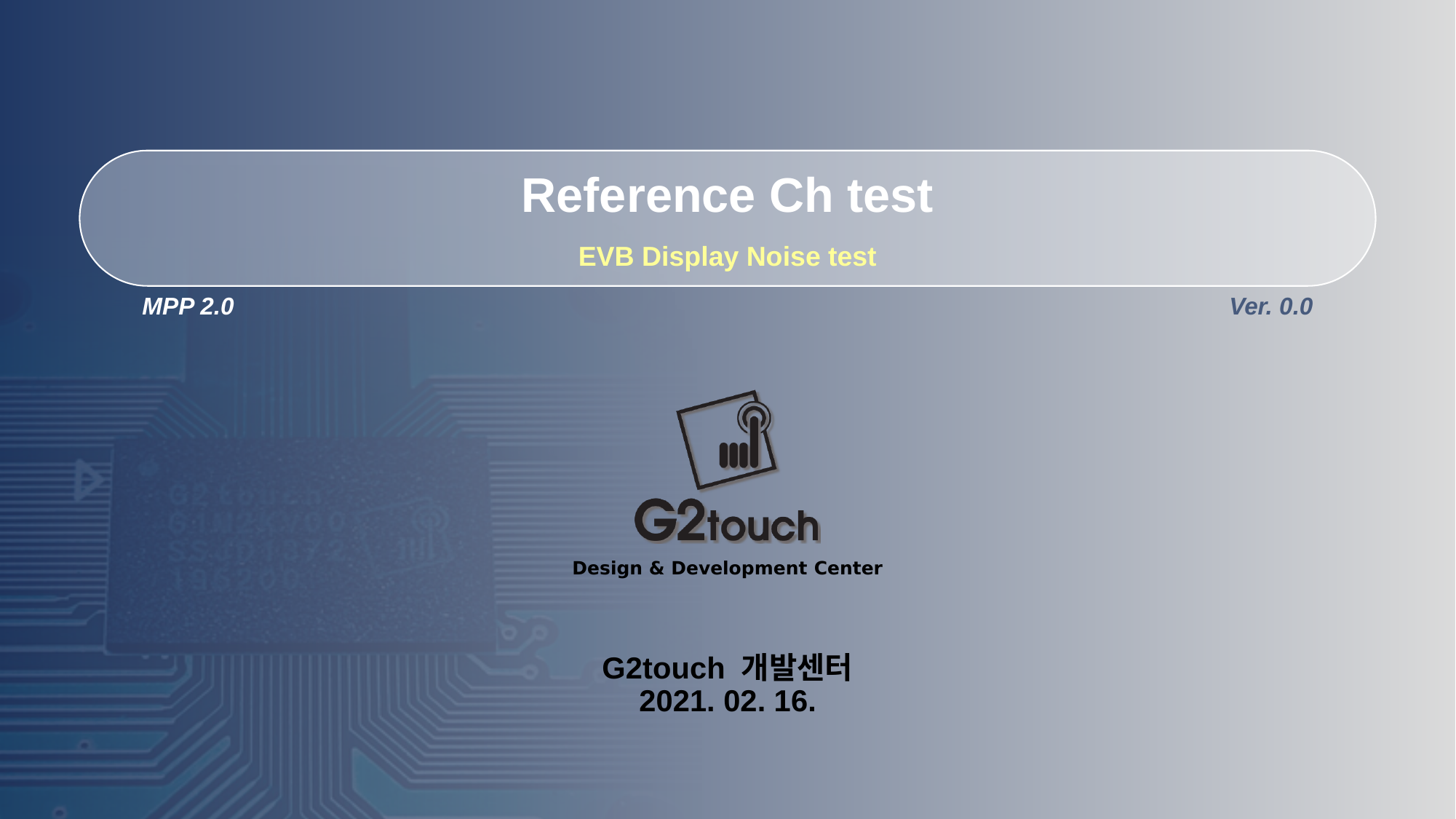

# Reference Ch test
EVB Display Noise test
MPP 2.0
Ver. 0.0
G2touch 개발센터
2021. 02. 16.